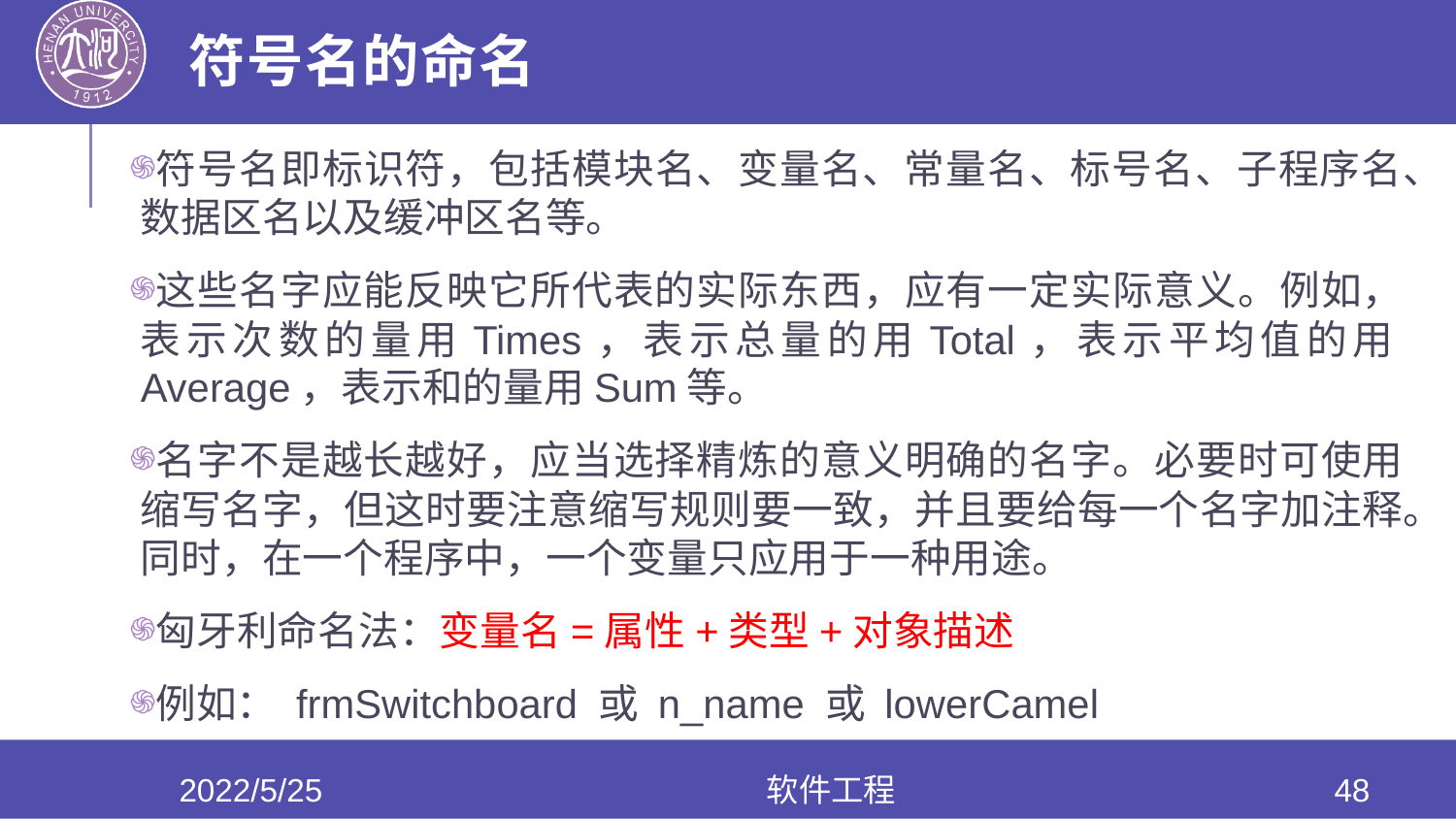

# 符号名的命名
符号名即标识符，包括模块名、变量名、常量名、标号名、子程序名、数据区名以及缓冲区名等。
这些名字应能反映它所代表的实际东西，应有一定实际意义。例如，表示次数的量用Times，表示总量的用Total，表示平均值的用Average，表示和的量用Sum等。
名字不是越长越好，应当选择精炼的意义明确的名字。必要时可使用缩写名字，但这时要注意缩写规则要一致，并且要给每一个名字加注释。同时，在一个程序中，一个变量只应用于一种用途。
匈牙利命名法：变量名=属性+类型+对象描述
例如： frmSwitchboard 或 n_name 或 lowerCamel
2022/5/25
软件工程
48